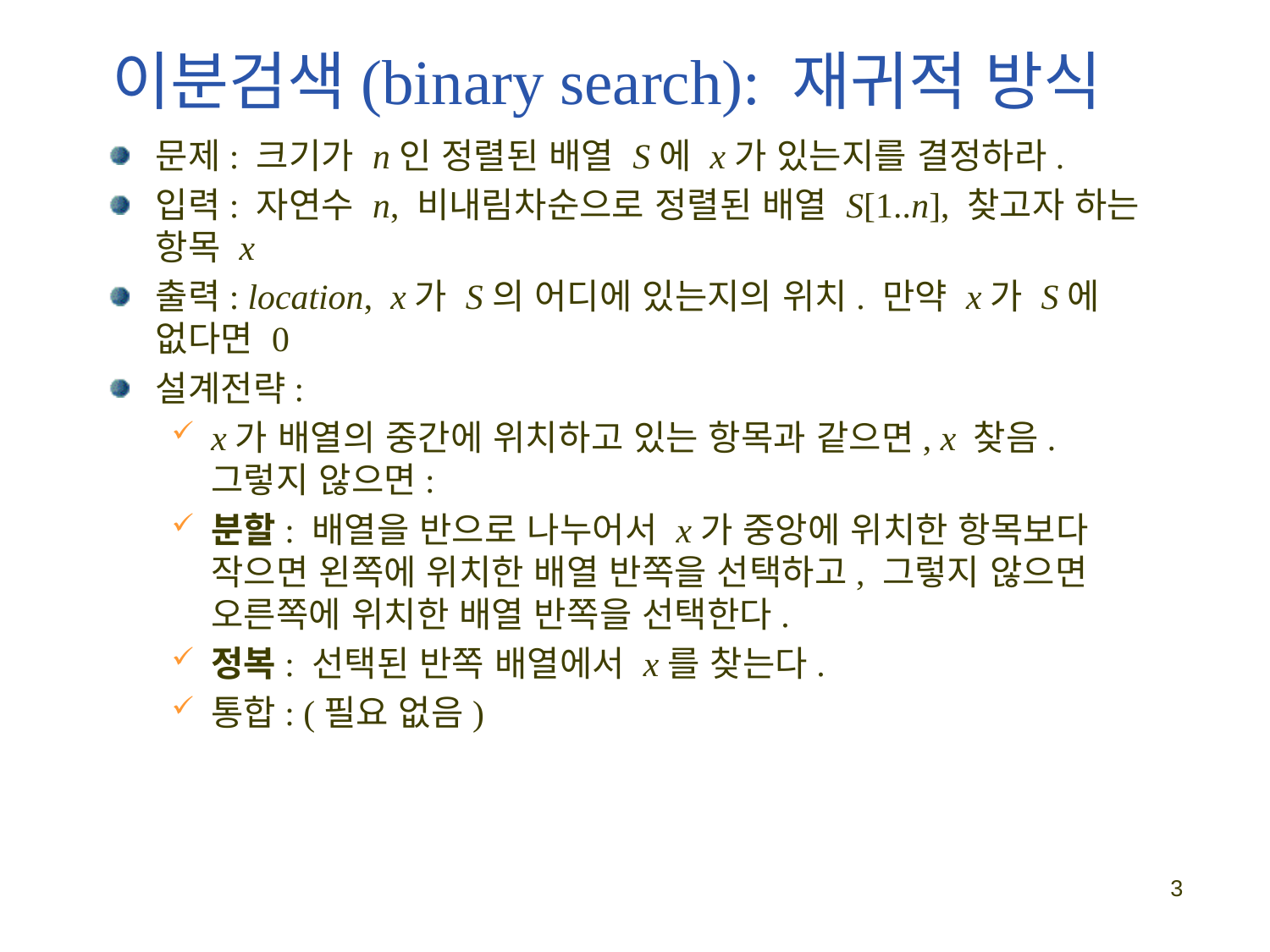

# 이분검색(binary search): 재귀적 방식
문제: 크기가 n인 정렬된 배열 S에 x가 있는지를 결정하라.
입력: 자연수 n, 비내림차순으로 정렬된 배열 S[1..n], 찾고자 하는 항목 x
출력: location,  x가 S의 어디에 있는지의 위치. 만약 x가 S에 없다면 0
설계전략:
x가 배열의 중간에 위치하고 있는 항목과 같으면, x 찾음. 그렇지 않으면:
분할: 배열을 반으로 나누어서 x가 중앙에 위치한 항목보다 작으면 왼쪽에 위치한 배열 반쪽을 선택하고, 그렇지 않으면 오른쪽에 위치한 배열 반쪽을 선택한다.
정복: 선택된 반쪽 배열에서 x를 찾는다.
통합: (필요 없음)
3